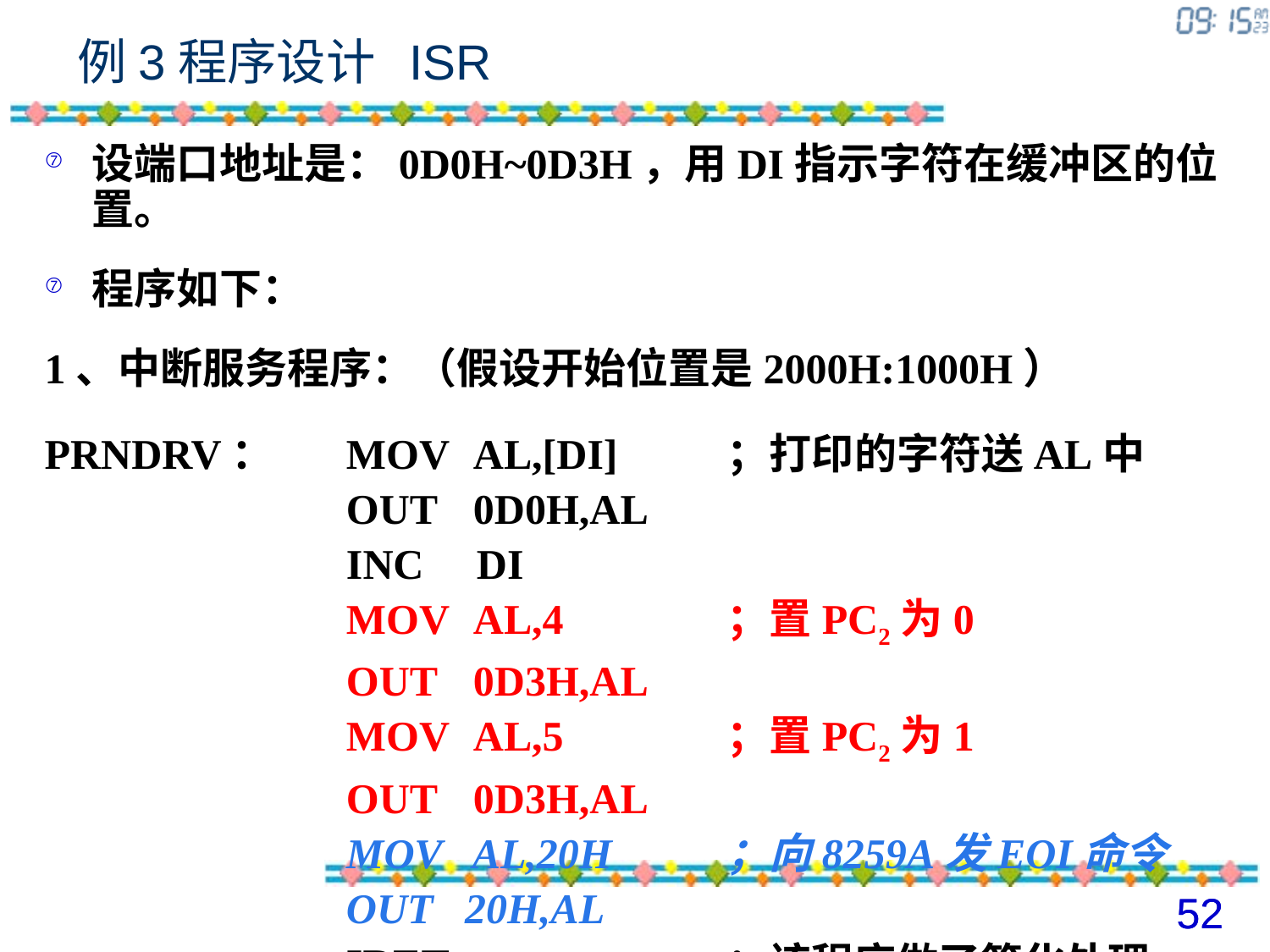

# 例3程序设计  ISR
设端口地址是：0D0H~0D3H，用DI指示字符在缓冲区的位置。
程序如下：
1、中断服务程序：（假设开始位置是2000H:1000H）
PRNDRV：	MOV	AL,[DI] 	；打印的字符送AL中
			OUT	0D0H,AL
			INC     DI
			MOV 	AL,4		；置PC2为0
			OUT	0D3H,AL
			MOV 	AL,5		；置PC2为1
			OUT	0D3H,AL
			MOV   AL,20H	；向8259A发EOI命令
			OUT   20H,AL
			IRET		     	；该程序做了简化处理。